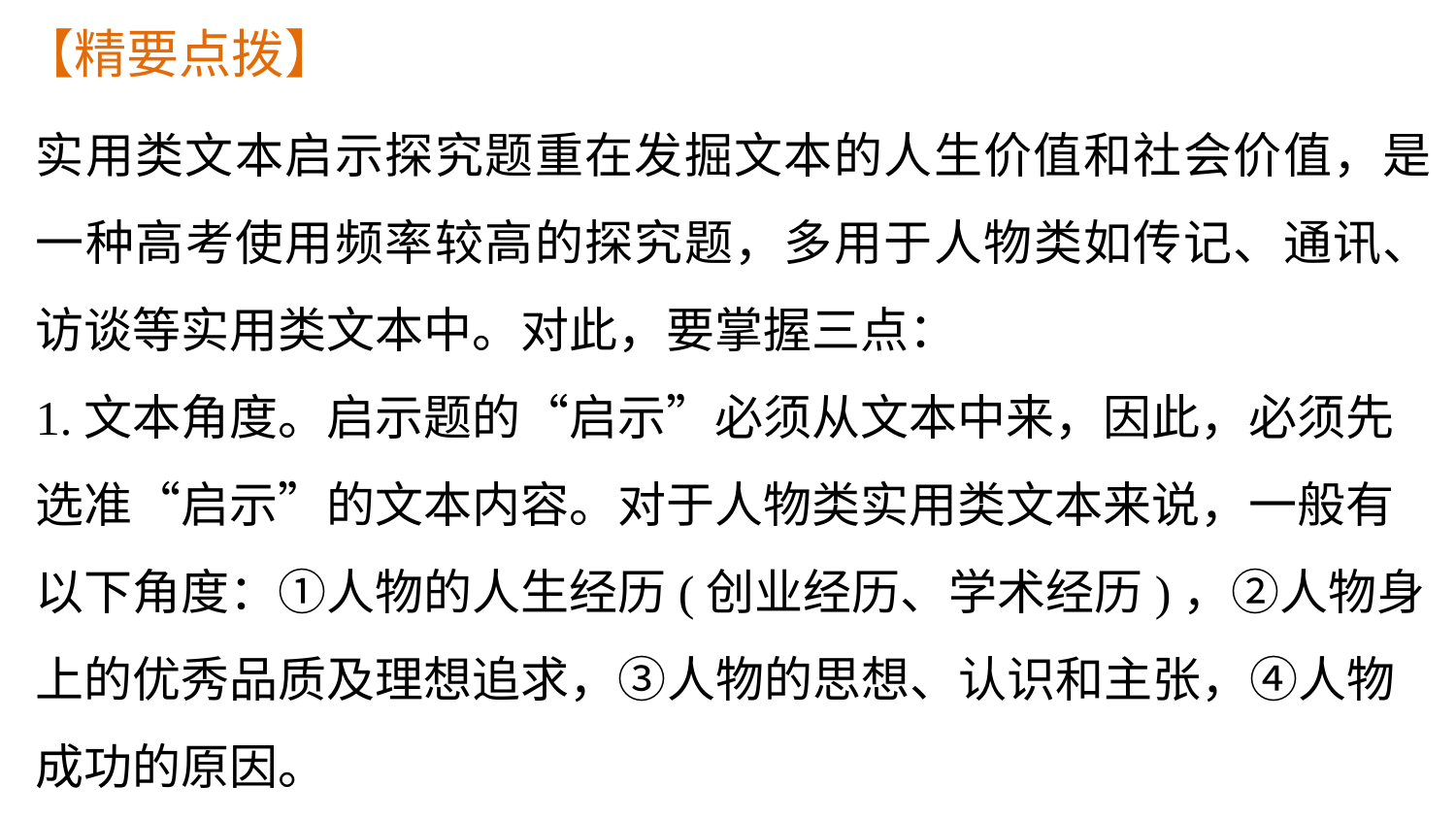

【精要点拨】
实用类文本启示探究题重在发掘文本的人生价值和社会价值，是一种高考使用频率较高的探究题，多用于人物类如传记、通讯、访谈等实用类文本中。对此，要掌握三点：
1.文本角度。启示题的“启示”必须从文本中来，因此，必须先选准“启示”的文本内容。对于人物类实用类文本来说，一般有以下角度：①人物的人生经历(创业经历、学术经历)，②人物身上的优秀品质及理想追求，③人物的思想、认识和主张，④人物成功的原因。